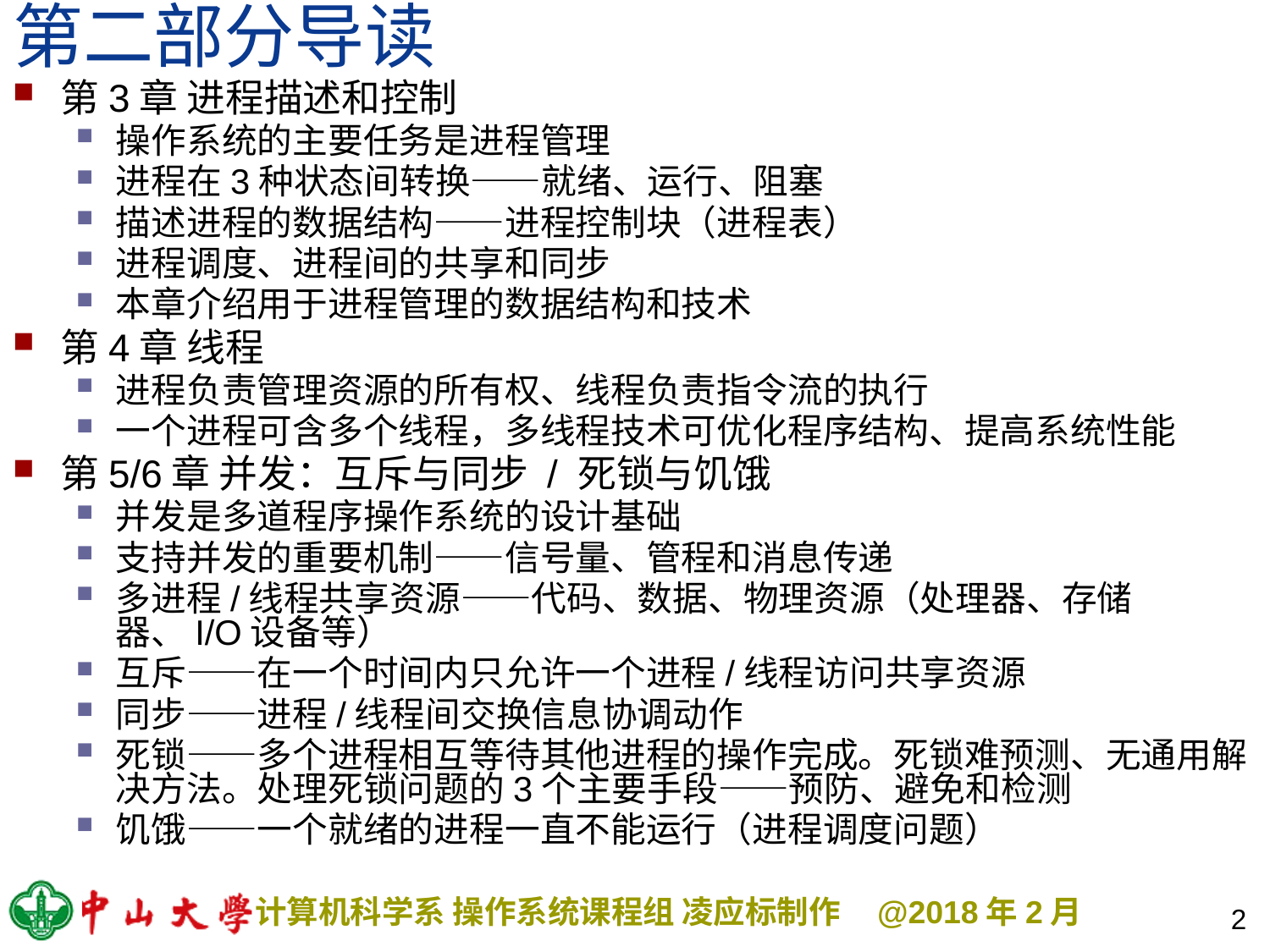

# 第二部分导读
第3章 进程描述和控制
操作系统的主要任务是进程管理
进程在3种状态间转换——就绪、运行、阻塞
描述进程的数据结构——进程控制块（进程表）
进程调度、进程间的共享和同步
本章介绍用于进程管理的数据结构和技术
第4章 线程
进程负责管理资源的所有权、线程负责指令流的执行
一个进程可含多个线程，多线程技术可优化程序结构、提高系统性能
第5/6章 并发：互斥与同步 / 死锁与饥饿
并发是多道程序操作系统的设计基础
支持并发的重要机制——信号量、管程和消息传递
多进程/线程共享资源——代码、数据、物理资源（处理器、存储器、I/O设备等）
互斥——在一个时间内只允许一个进程/线程访问共享资源
同步——进程/线程间交换信息协调动作
死锁——多个进程相互等待其他进程的操作完成。死锁难预测、无通用解决方法。处理死锁问题的3个主要手段——预防、避免和检测
饥饿——一个就绪的进程一直不能运行（进程调度问题）
2